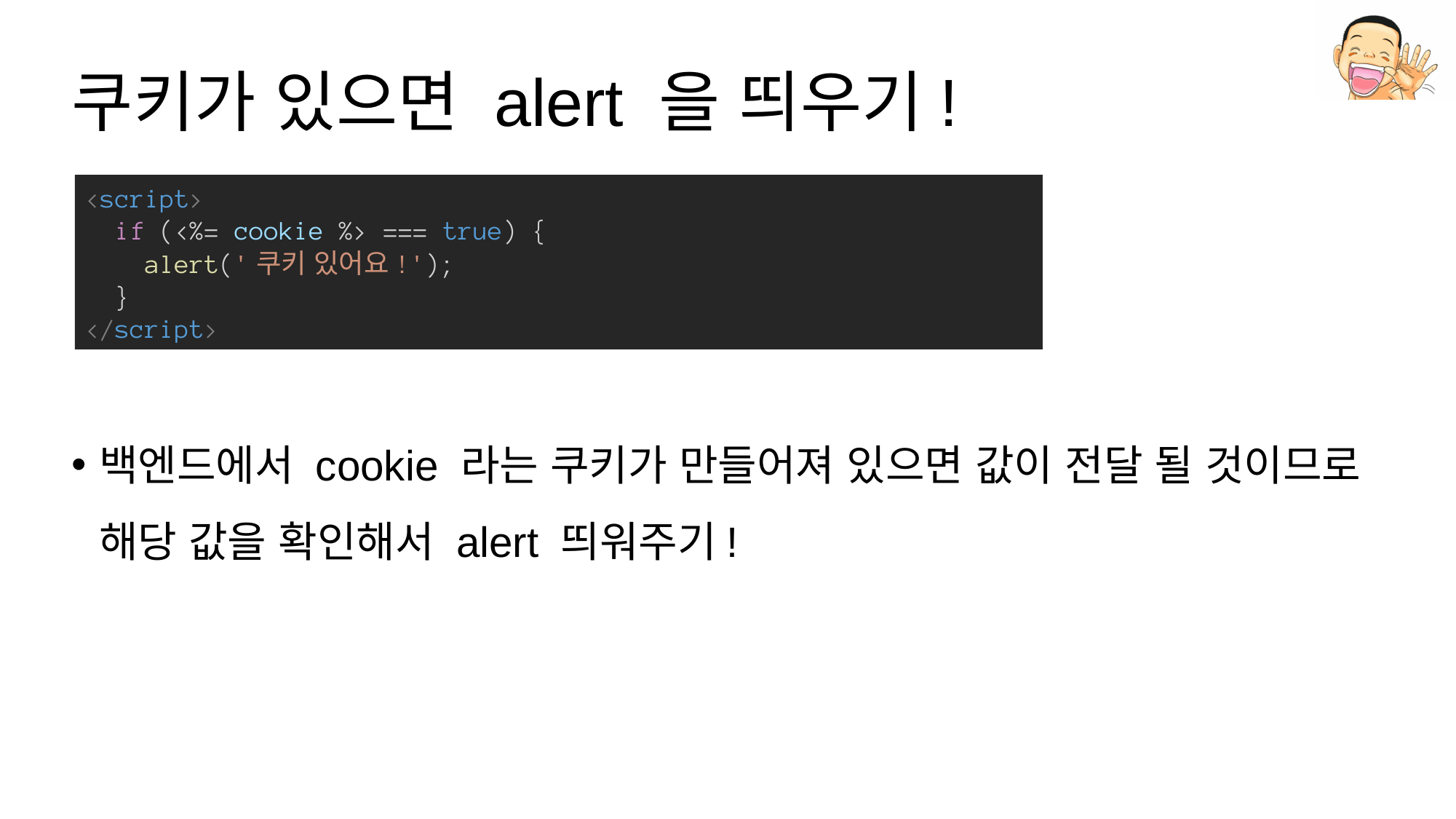

# 쿠키가 있으면 alert 을 띄우기!

백엔드에서 cookie 라는 쿠키가 만들어져 있으면 값이 전달 될 것이므로 해당 값을 확인해서 alert 띄워주기!
<script>
  if (<%= cookie %> === true) {
    alert('쿠키 있어요!');
  }
</script>